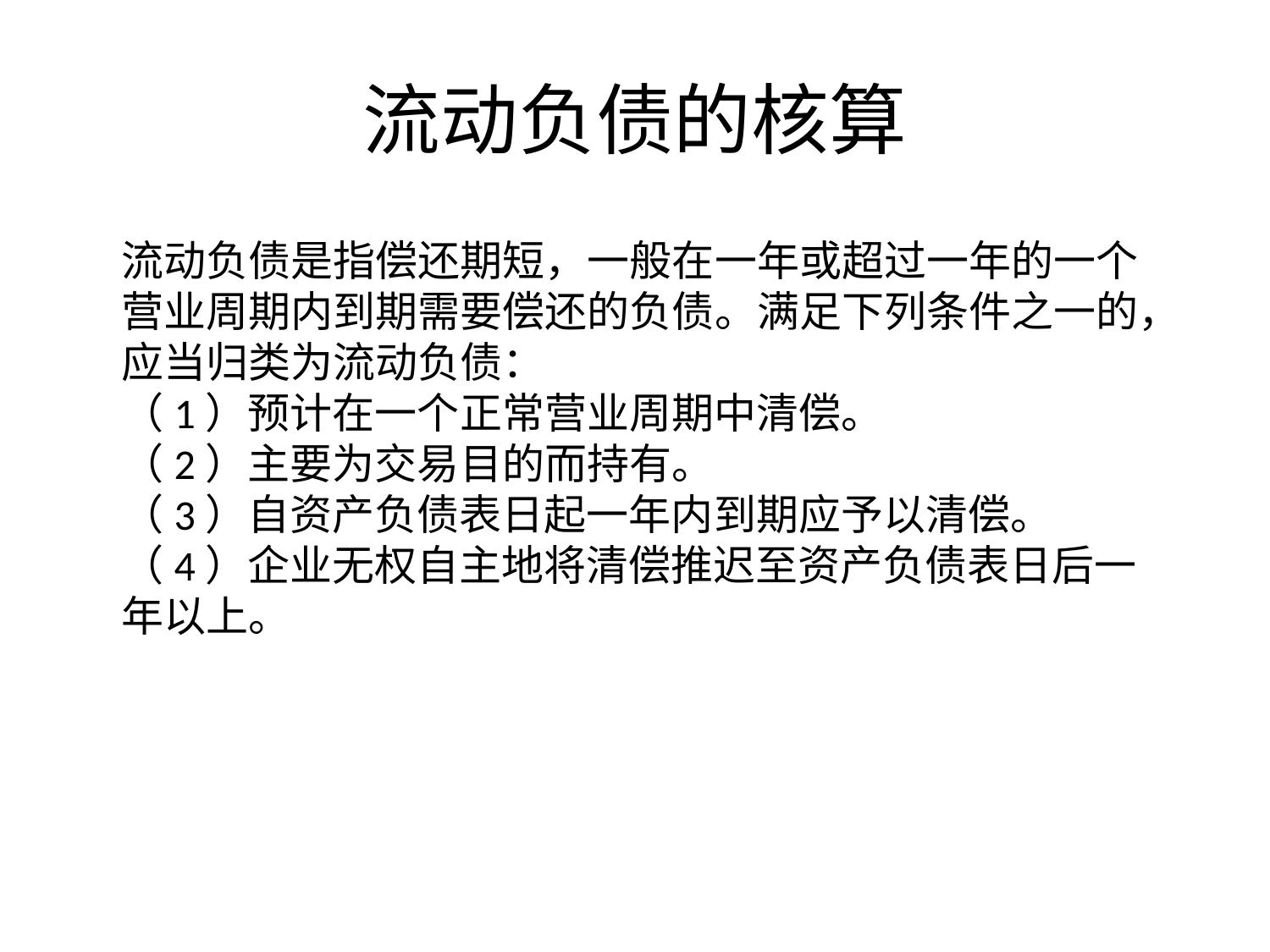

# 流动负债的核算
流动负债是指偿还期短，一般在一年或超过一年的一个营业周期内到期需要偿还的负债。满足下列条件之一的，应当归类为流动负债：
（1）预计在一个正常营业周期中清偿。
（2）主要为交易目的而持有。
（3）自资产负债表日起一年内到期应予以清偿。
（4）企业无权自主地将清偿推迟至资产负债表日后一年以上。